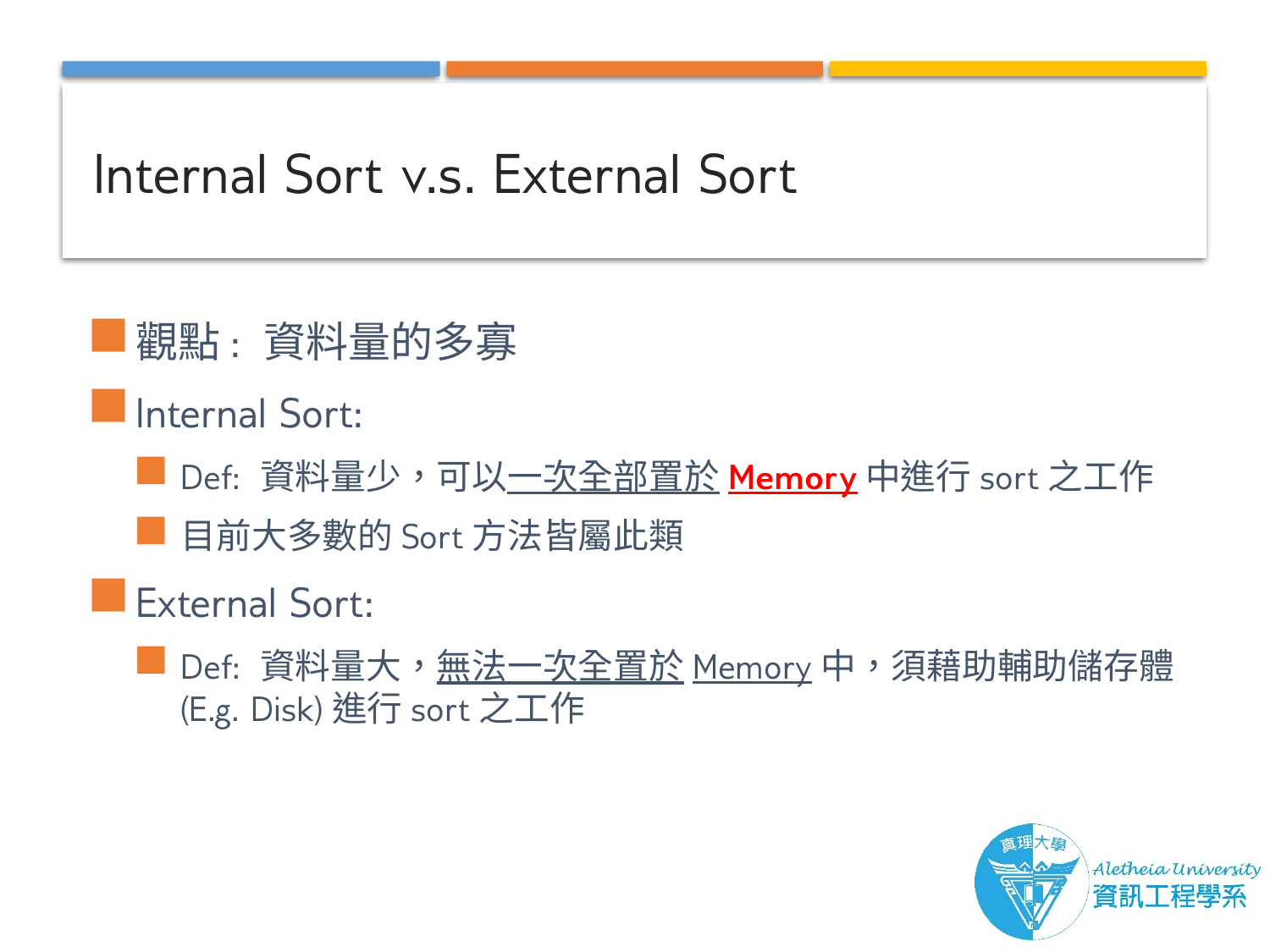

# Internal Sort v.s. External Sort
觀點: 資料量的多寡
Internal Sort:
Def: 資料量少，可以一次全部置於Memory中進行sort之工作
目前大多數的Sort方法皆屬此類
External Sort:
Def: 資料量大，無法一次全置於Memory中，須藉助輔助儲存體 (E.g. Disk)進行sort之工作